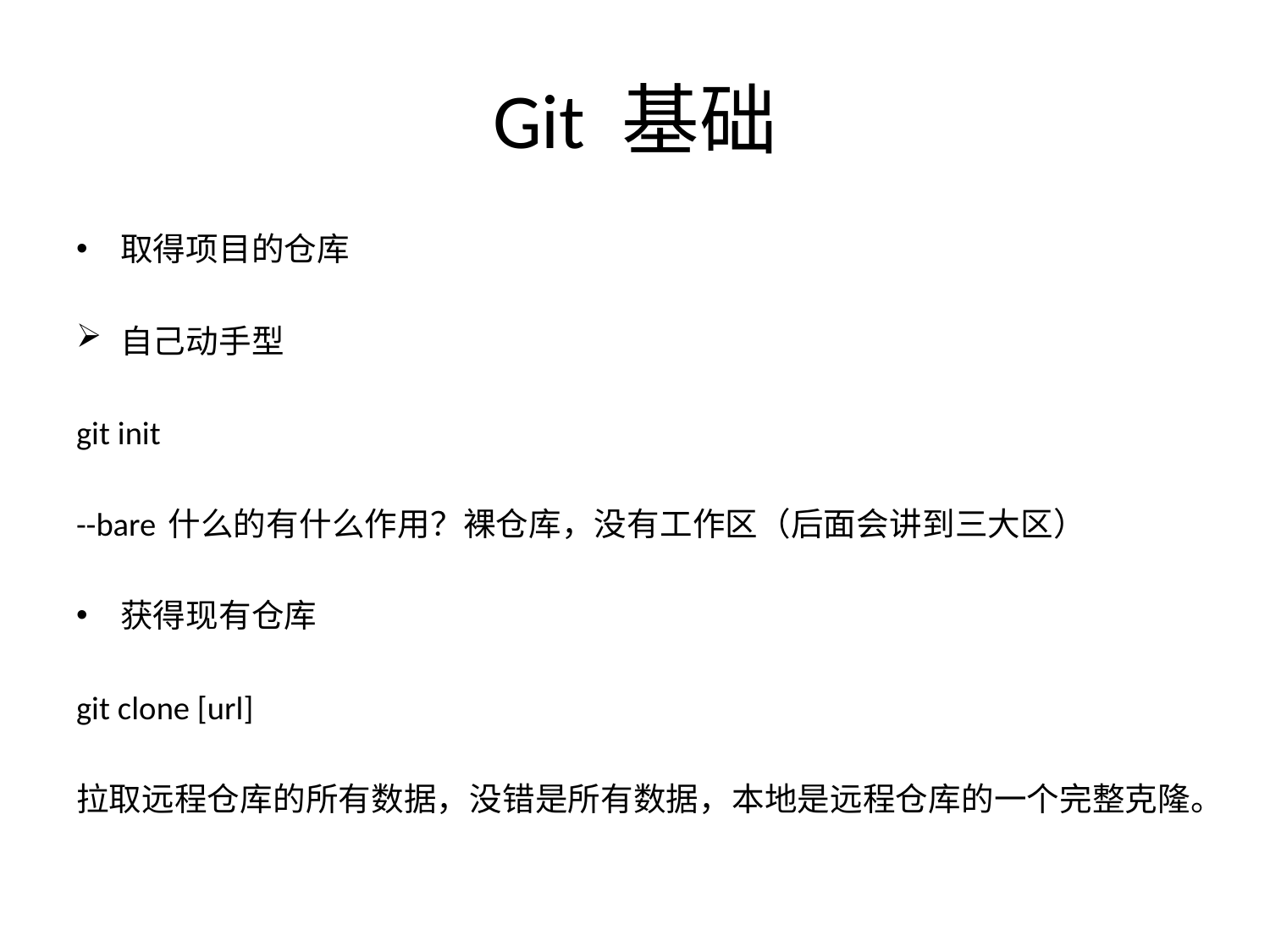

# Git 基础
取得项目的仓库

自己动手型

git init

--bare 什么的有什么作用？裸仓库，没有工作区（后面会讲到三大区）

获得现有仓库

git clone [url]

拉取远程仓库的所有数据，没错是所有数据，本地是远程仓库的一个完整克隆。